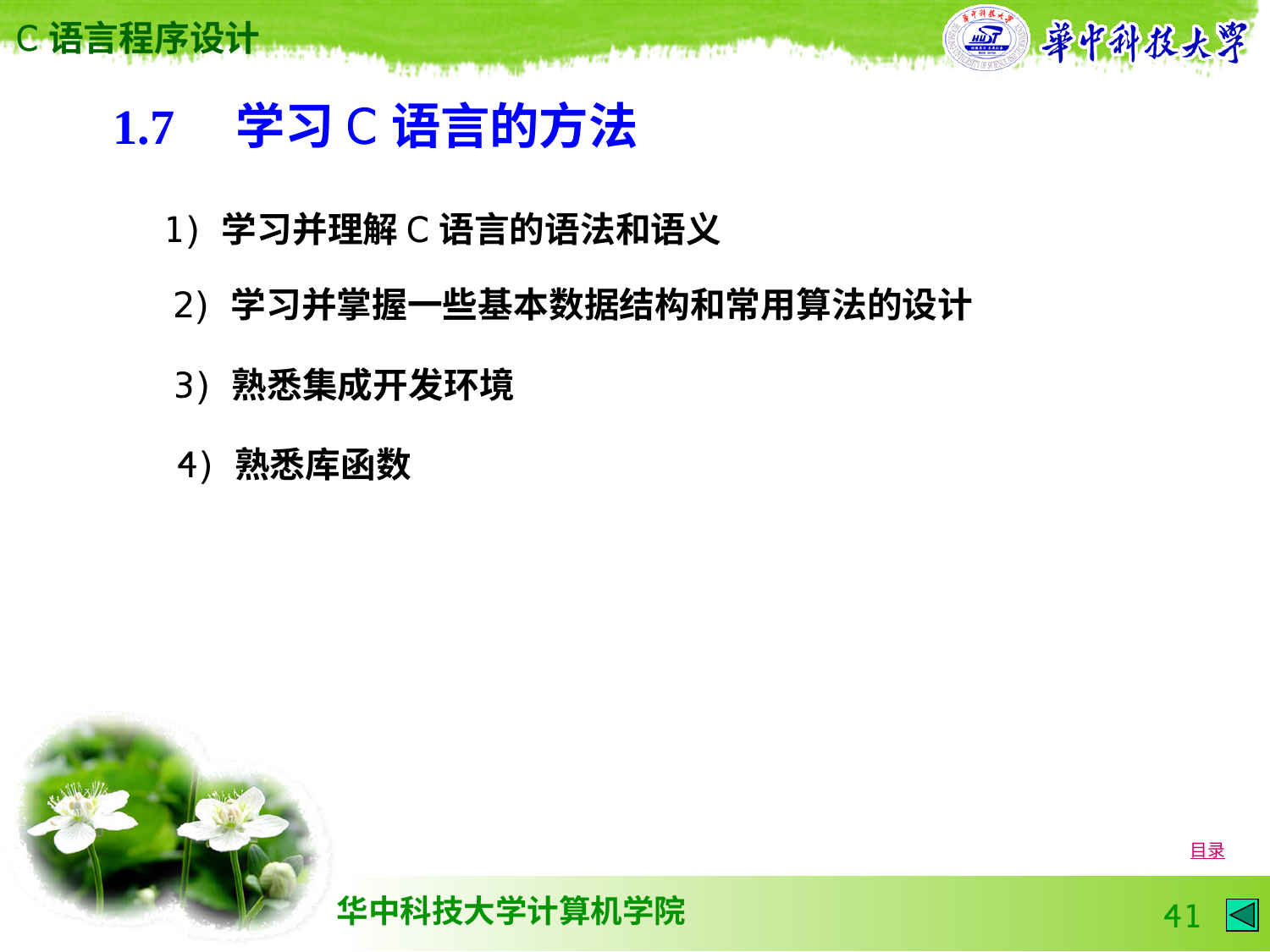

1.7　学习C语言的方法
1) 学习并理解C语言的语法和语义
2) 学习并掌握一些基本数据结构和常用算法的设计
3) 熟悉集成开发环境
4) 熟悉库函数
目录
41